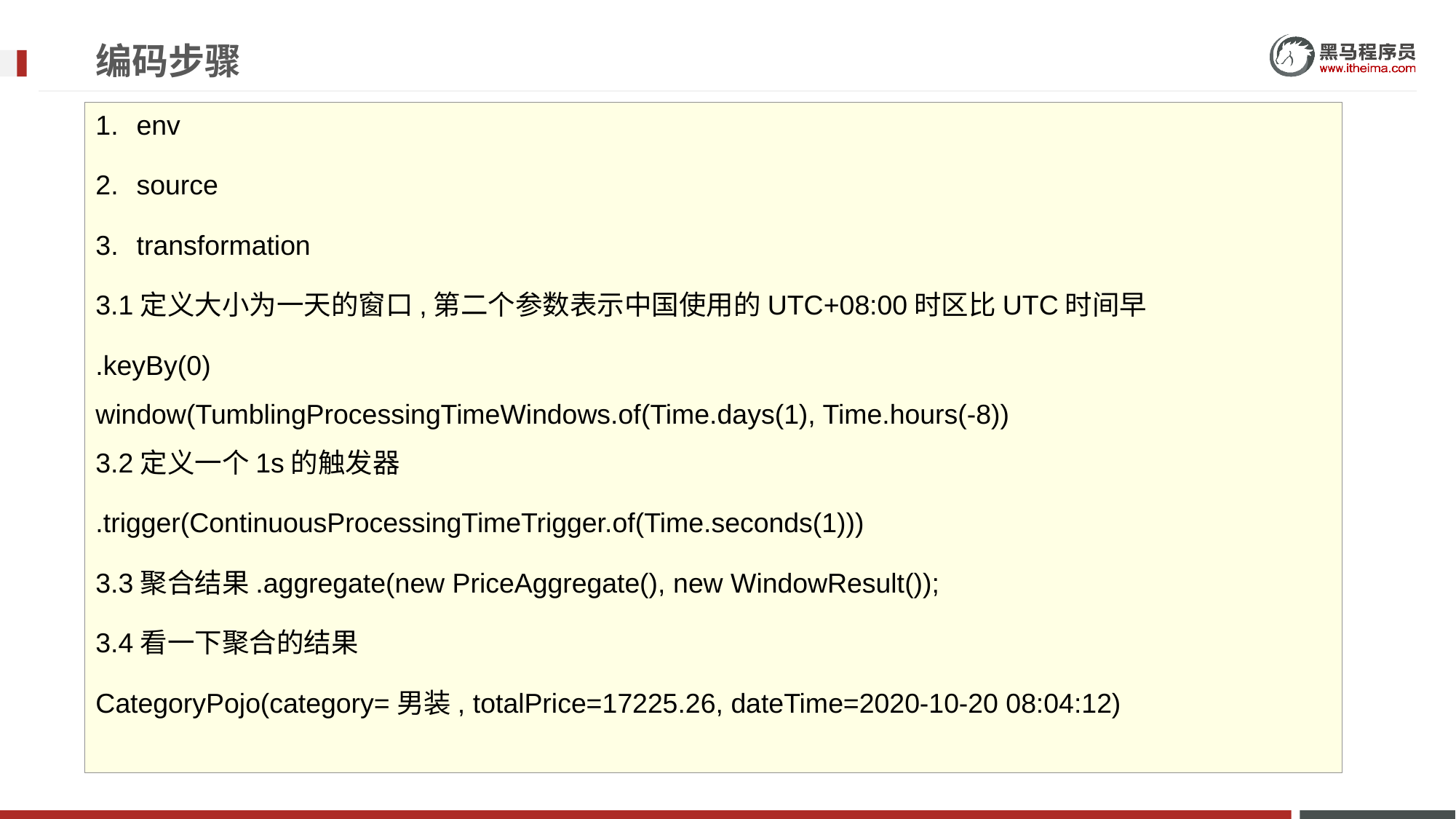

# 编码步骤
env
source
transformation
3.1定义大小为一天的窗口,第二个参数表示中国使用的UTC+08:00时区比UTC时间早
.keyBy(0)
window(TumblingProcessingTimeWindows.of(Time.days(1), Time.hours(-8))
3.2定义一个1s的触发器
.trigger(ContinuousProcessingTimeTrigger.of(Time.seconds(1)))
3.3聚合结果.aggregate(new PriceAggregate(), new WindowResult());
3.4看一下聚合的结果
CategoryPojo(category=男装, totalPrice=17225.26, dateTime=2020-10-20 08:04:12)